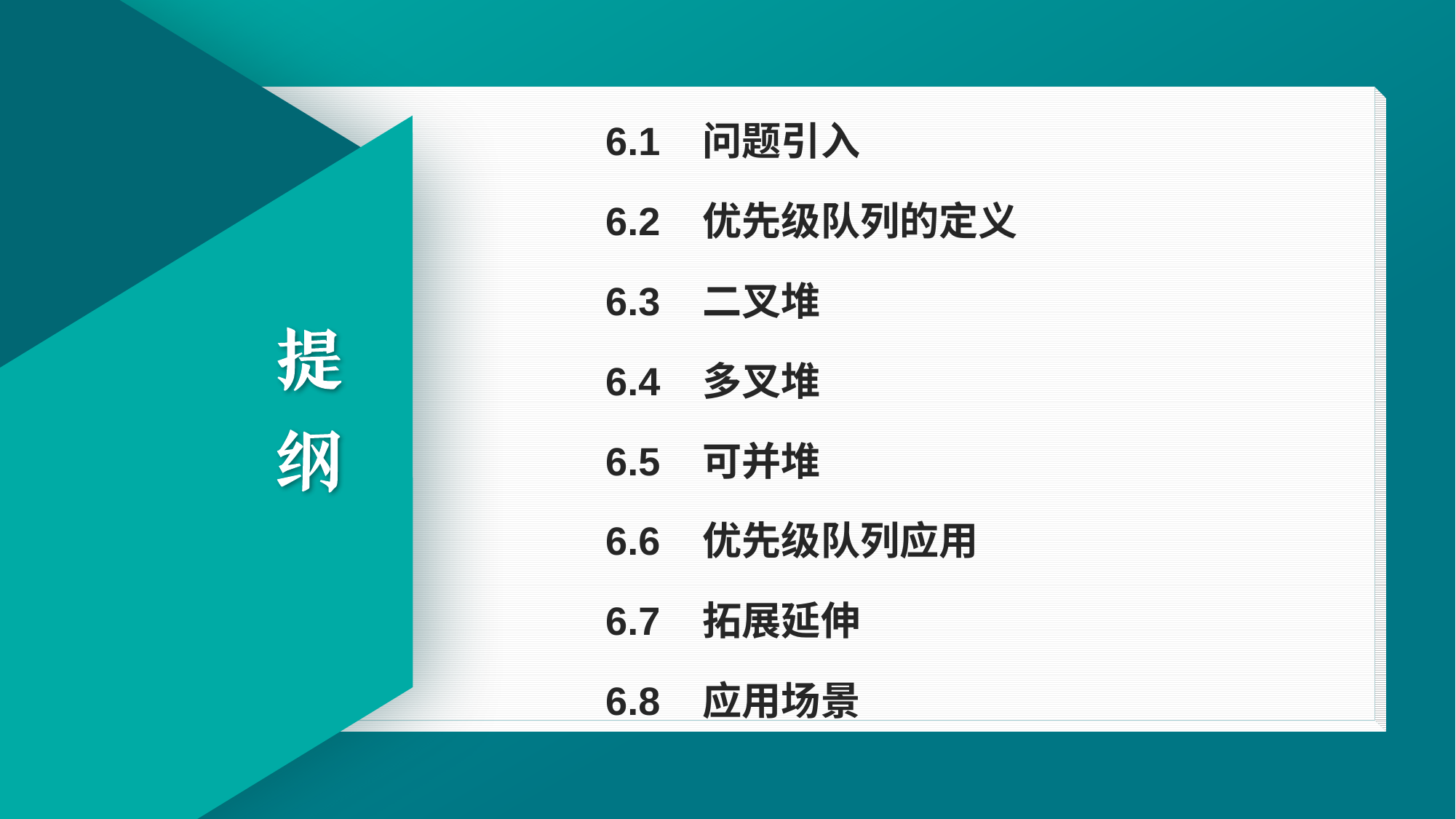

6.1   问题引入
6.2   优先级队列的定义
6.3   二叉堆
6.4   多叉堆
6.5   可并堆
6.6   优先级队列应用
6.7   拓展延伸
6.8   应用场景